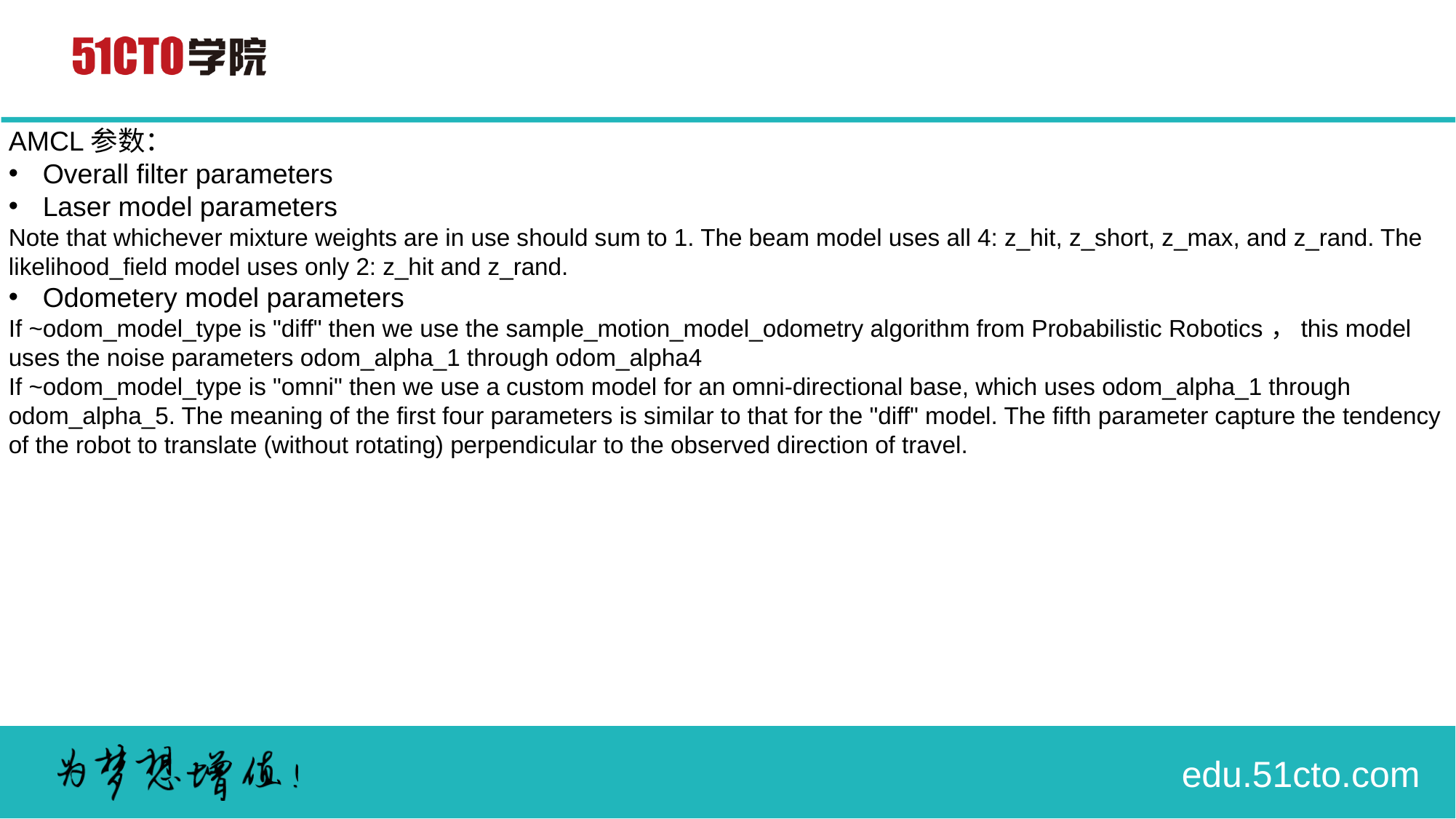

AMCL参数：
Overall filter parameters
Laser model parameters
Note that whichever mixture weights are in use should sum to 1. The beam model uses all 4: z_hit, z_short, z_max, and z_rand. The likelihood_field model uses only 2: z_hit and z_rand.
Odometery model parameters
If ~odom_model_type is "diff" then we use the sample_motion_model_odometry algorithm from Probabilistic Robotics，this model uses the noise parameters odom_alpha_1 through odom_alpha4
If ~odom_model_type is "omni" then we use a custom model for an omni-directional base, which uses odom_alpha_1 through odom_alpha_5. The meaning of the first four parameters is similar to that for the "diff" model. The fifth parameter capture the tendency of the robot to translate (without rotating) perpendicular to the observed direction of travel.